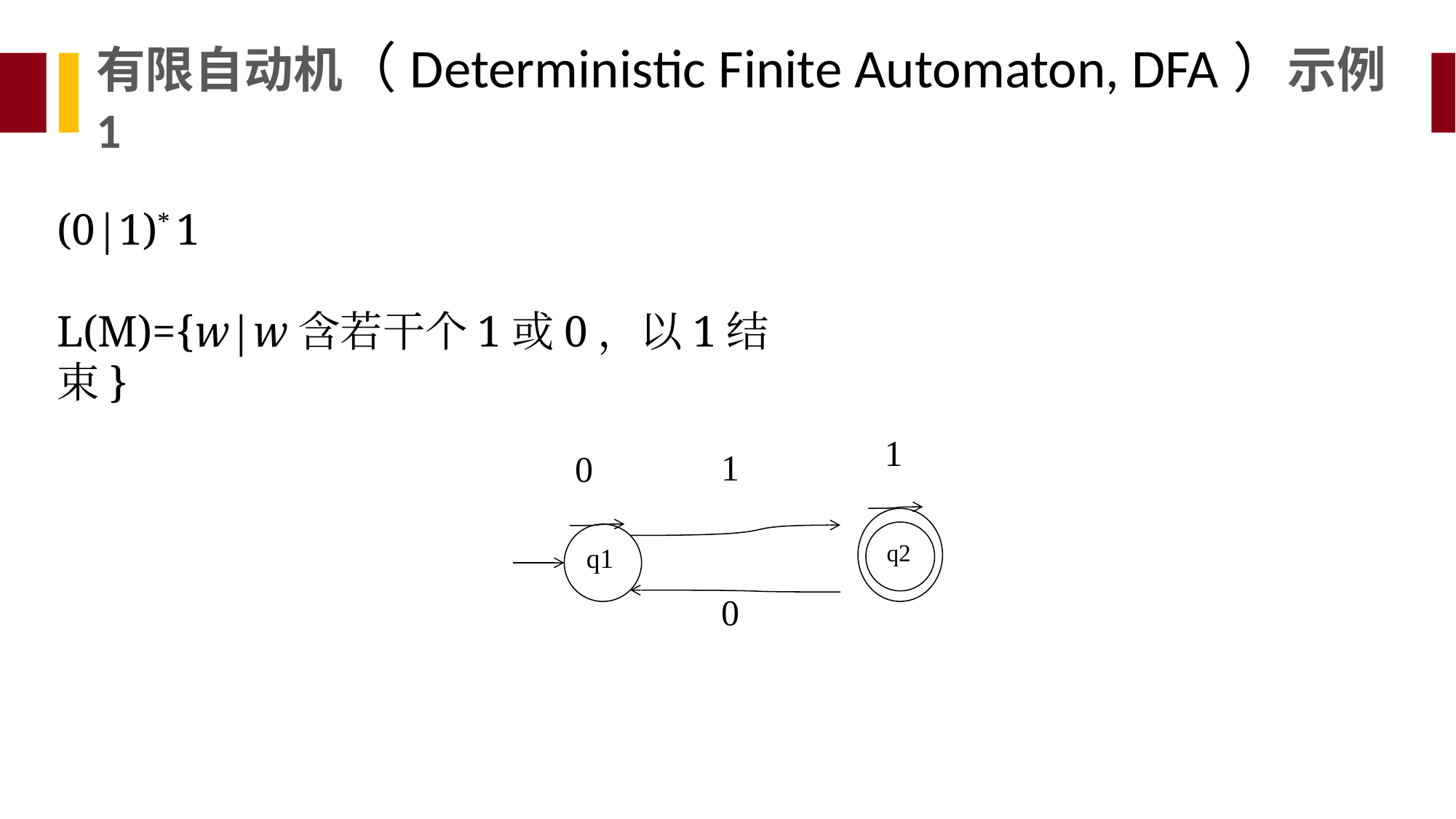

有限自动机（Deterministic Finite Automaton, DFA）示例1

(0|1)* 1

L(M)={w|w含若干个1或0，以1结束}

1
1
0

q2
q1
0